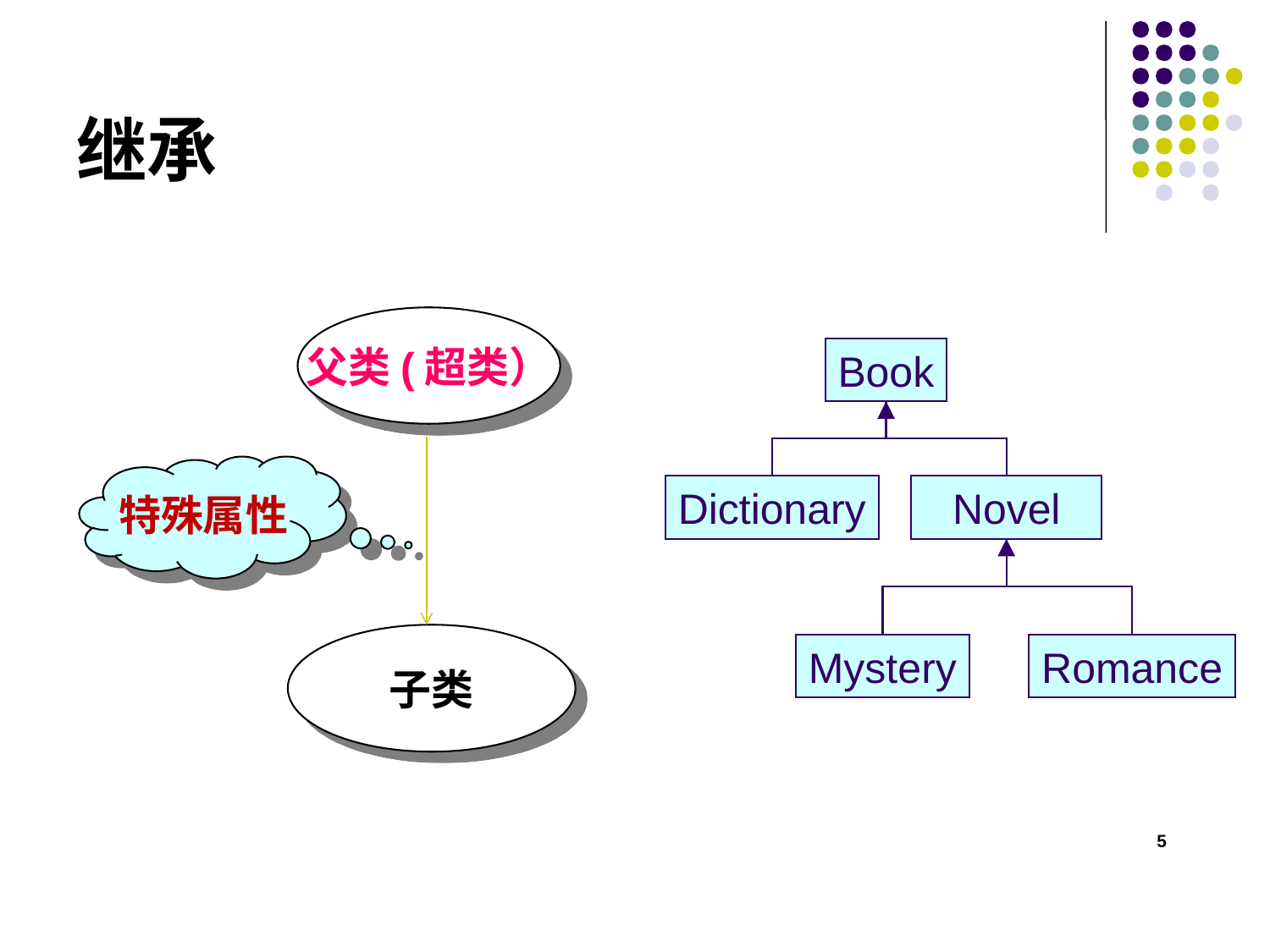

# 继承

父类(超类）
Book
Dictionary
Novel
Mystery
Romance
特殊属性
子类
5